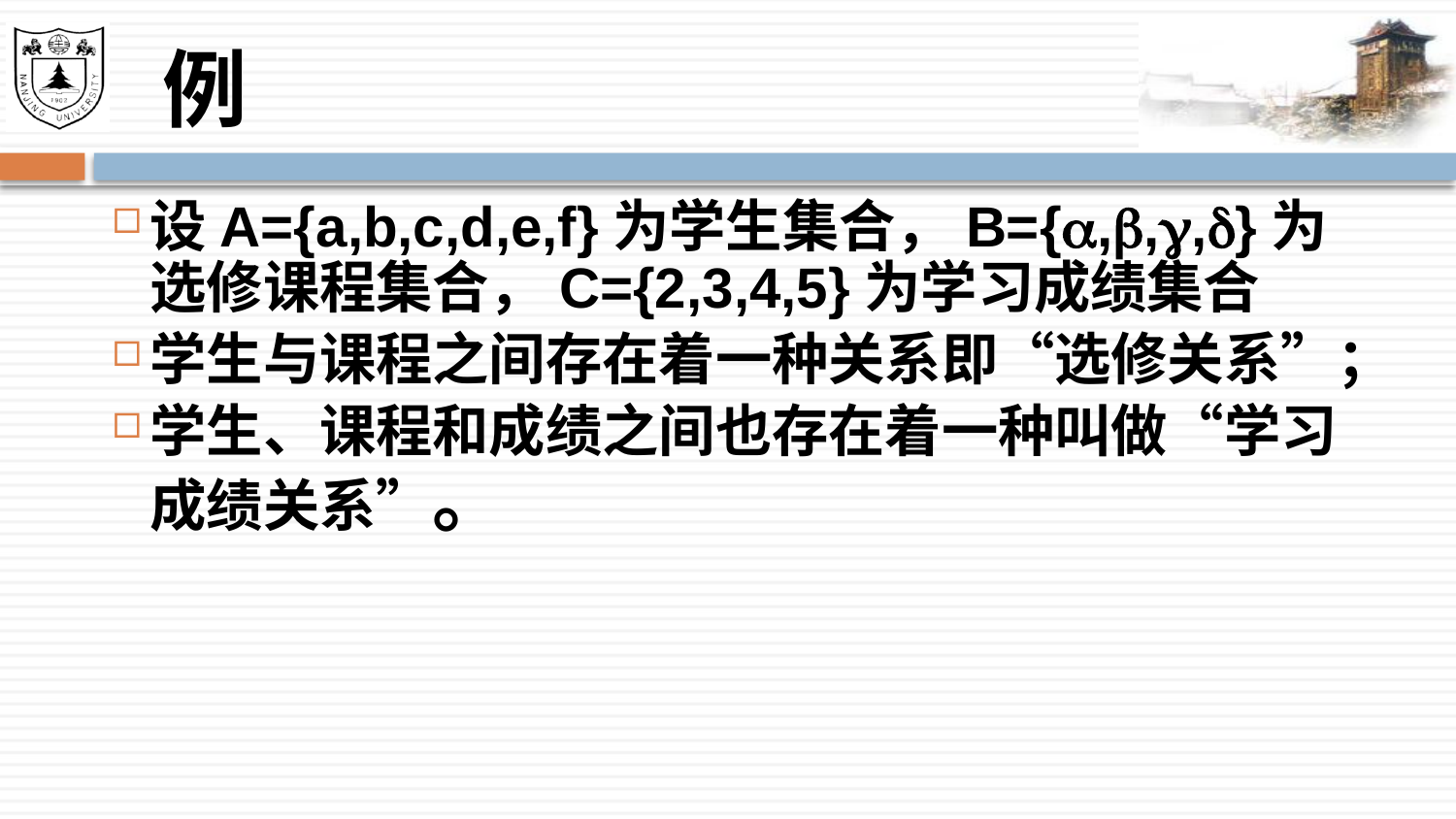

# 例
设A={a,b,c,d,e,f}为学生集合，B={α,β,γ,δ}为选修课程集合，C={2,3,4,5}为学习成绩集合
学生与课程之间存在着一种关系即“选修关系”；
学生、课程和成绩之间也存在着一种叫做“学习成绩关系”。